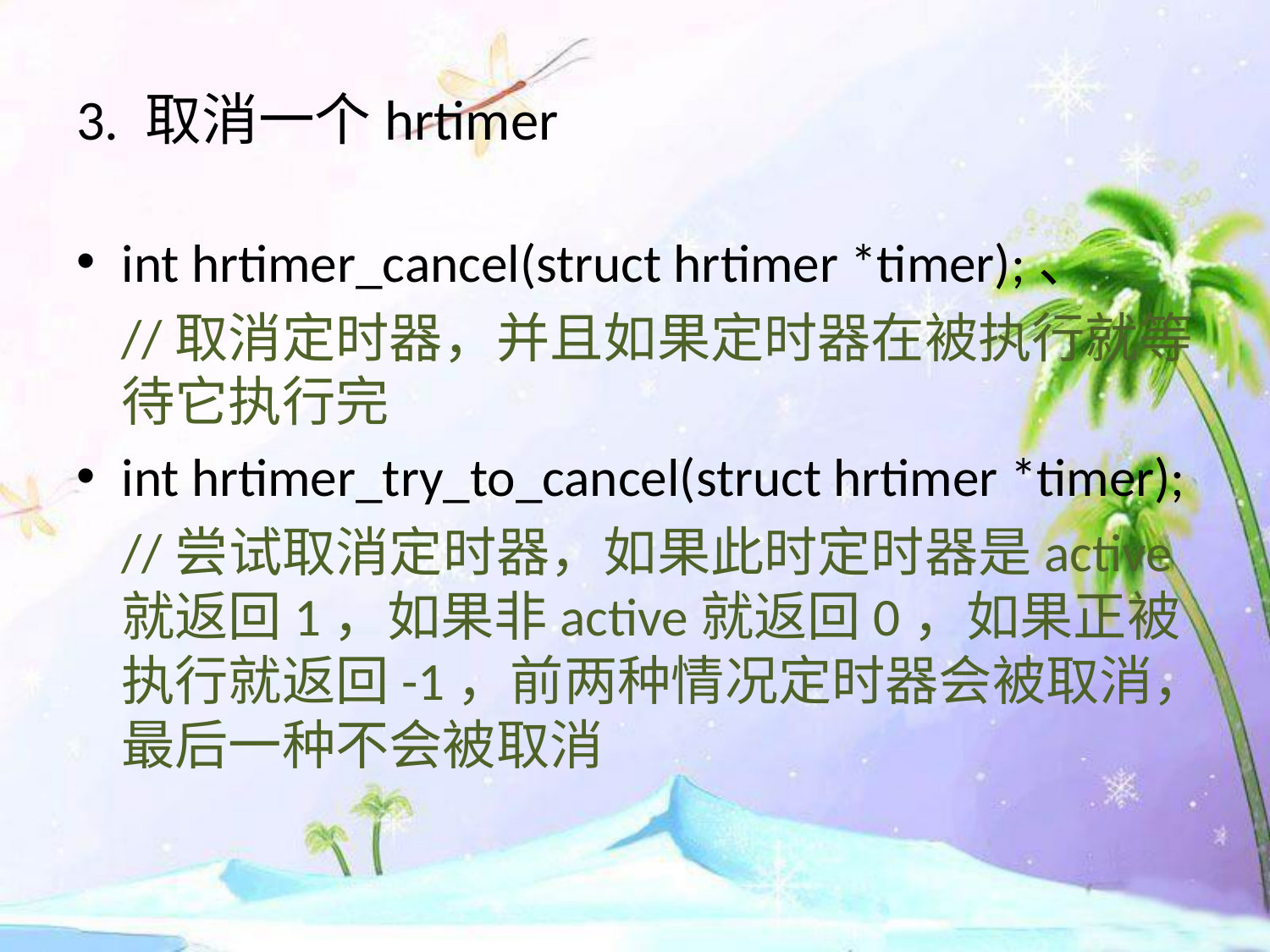

# 3. 取消一个hrtimer
int hrtimer_cancel(struct hrtimer *timer);、
	//取消定时器，并且如果定时器在被执行就等待它执行完
int hrtimer_try_to_cancel(struct hrtimer *timer);
	//尝试取消定时器，如果此时定时器是active就返回1，如果非active就返回0，如果正被执行就返回-1，前两种情况定时器会被取消，最后一种不会被取消